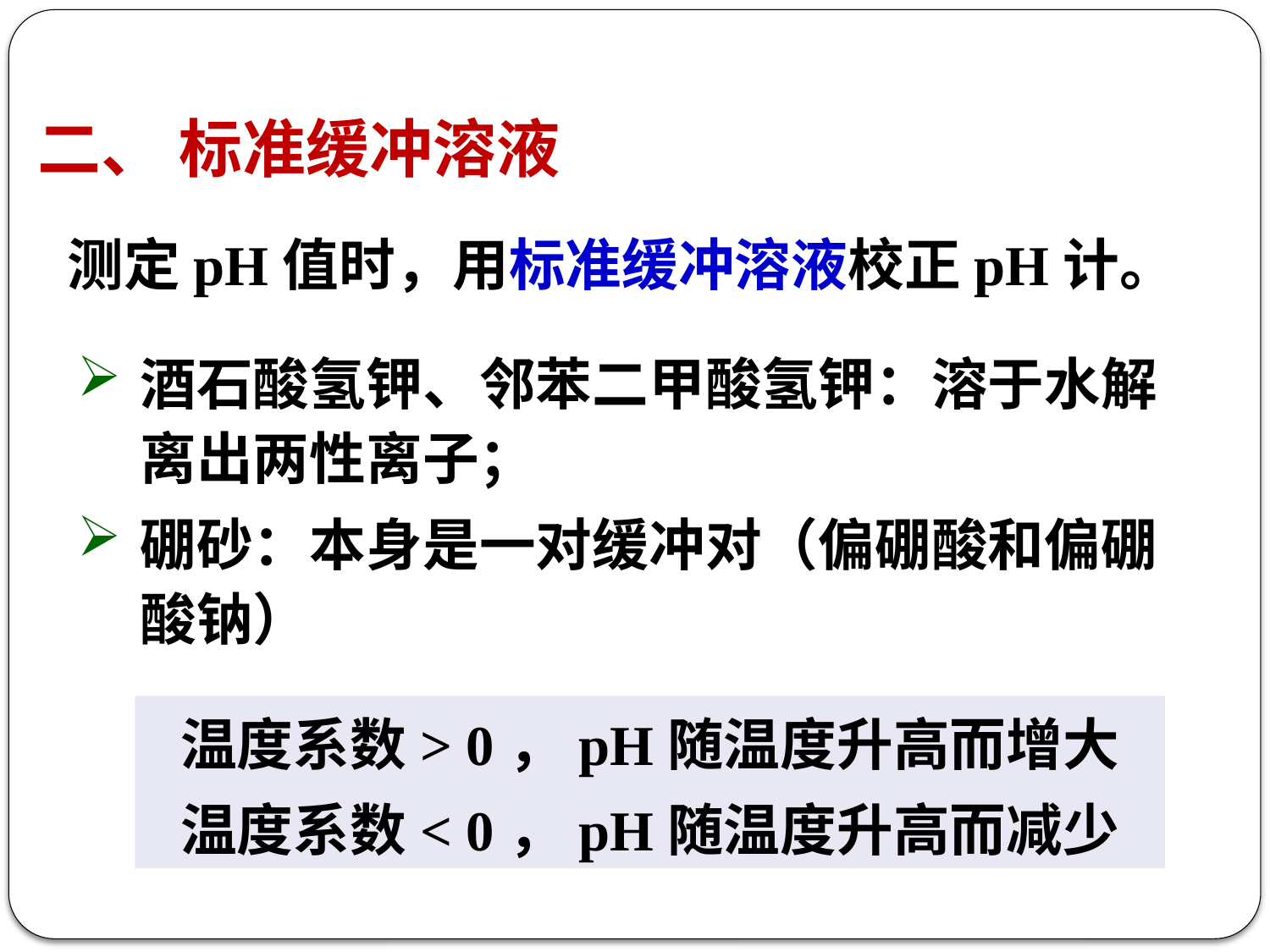

二、 标准缓冲溶液
测定pH值时，用标准缓冲溶液校正pH计。
酒石酸氢钾、邻苯二甲酸氢钾：溶于水解离出两性离子；
硼砂：本身是一对缓冲对（偏硼酸和偏硼酸钠）
温度系数> 0，pH随温度升高而增大
温度系数< 0，pH随温度升高而减少